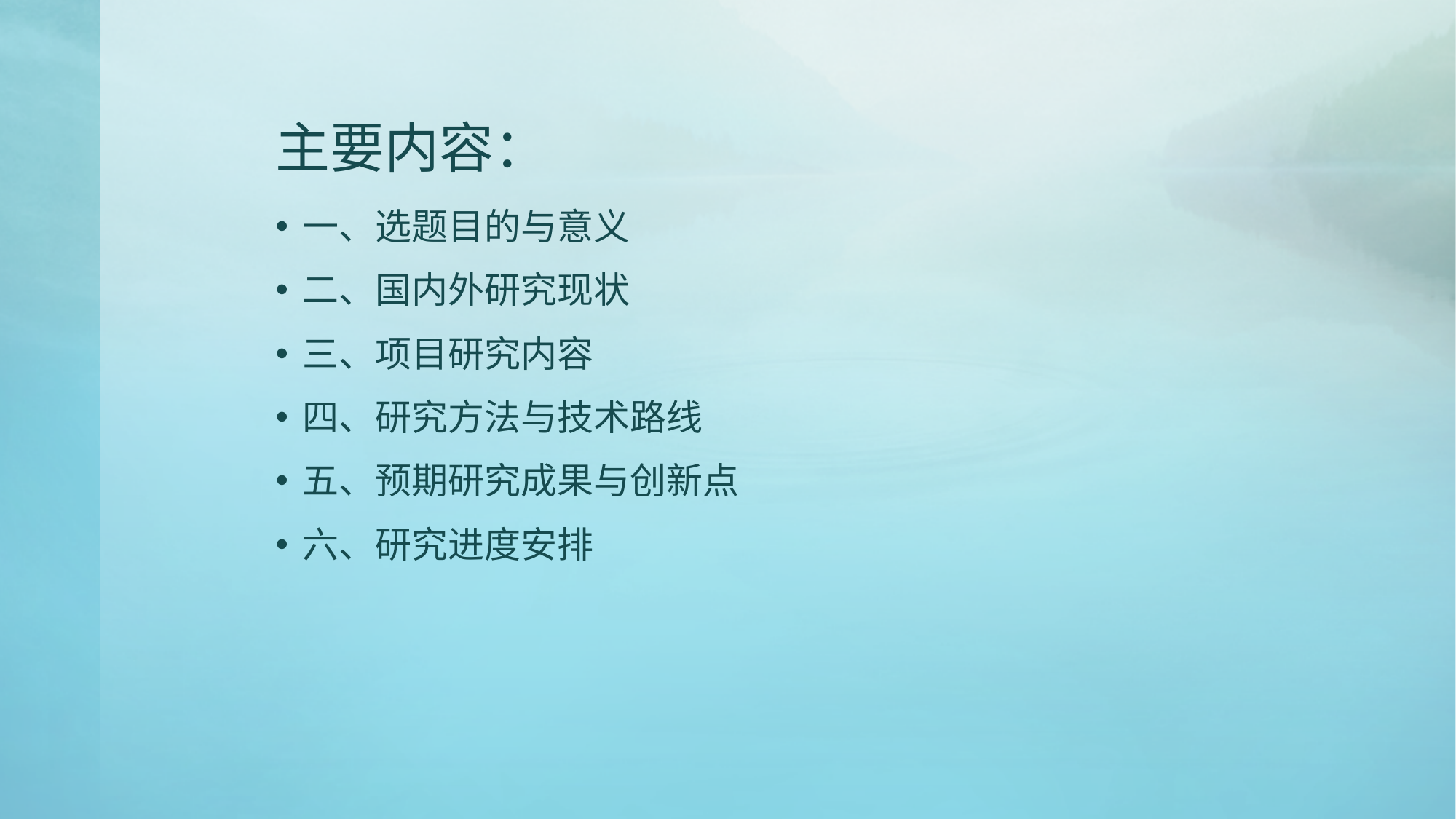

# 主要内容：
一、选题目的与意义
二、国内外研究现状
三、项目研究内容
四、研究方法与技术路线
五、预期研究成果与创新点
六、研究进度安排